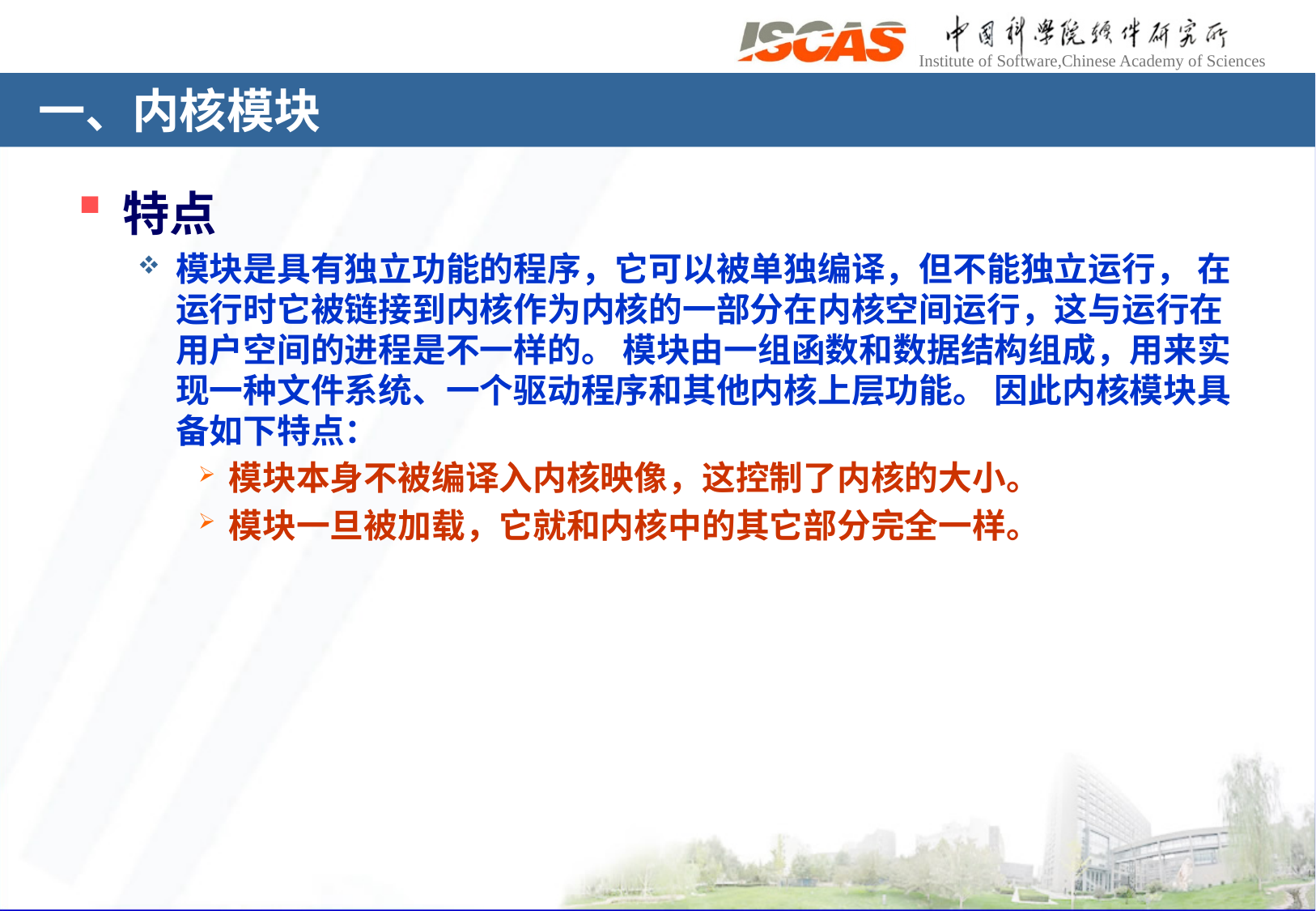

# 一、内核模块
特点
模块是具有独立功能的程序，它可以被单独编译，但不能独立运行， 在运行时它被链接到内核作为内核的一部分在内核空间运行，这与运行在用户空间的进程是不一样的。 模块由一组函数和数据结构组成，用来实现一种文件系统、一个驱动程序和其他内核上层功能。 因此内核模块具备如下特点：
模块本身不被编译入内核映像，这控制了内核的大小。
模块一旦被加载，它就和内核中的其它部分完全一样。